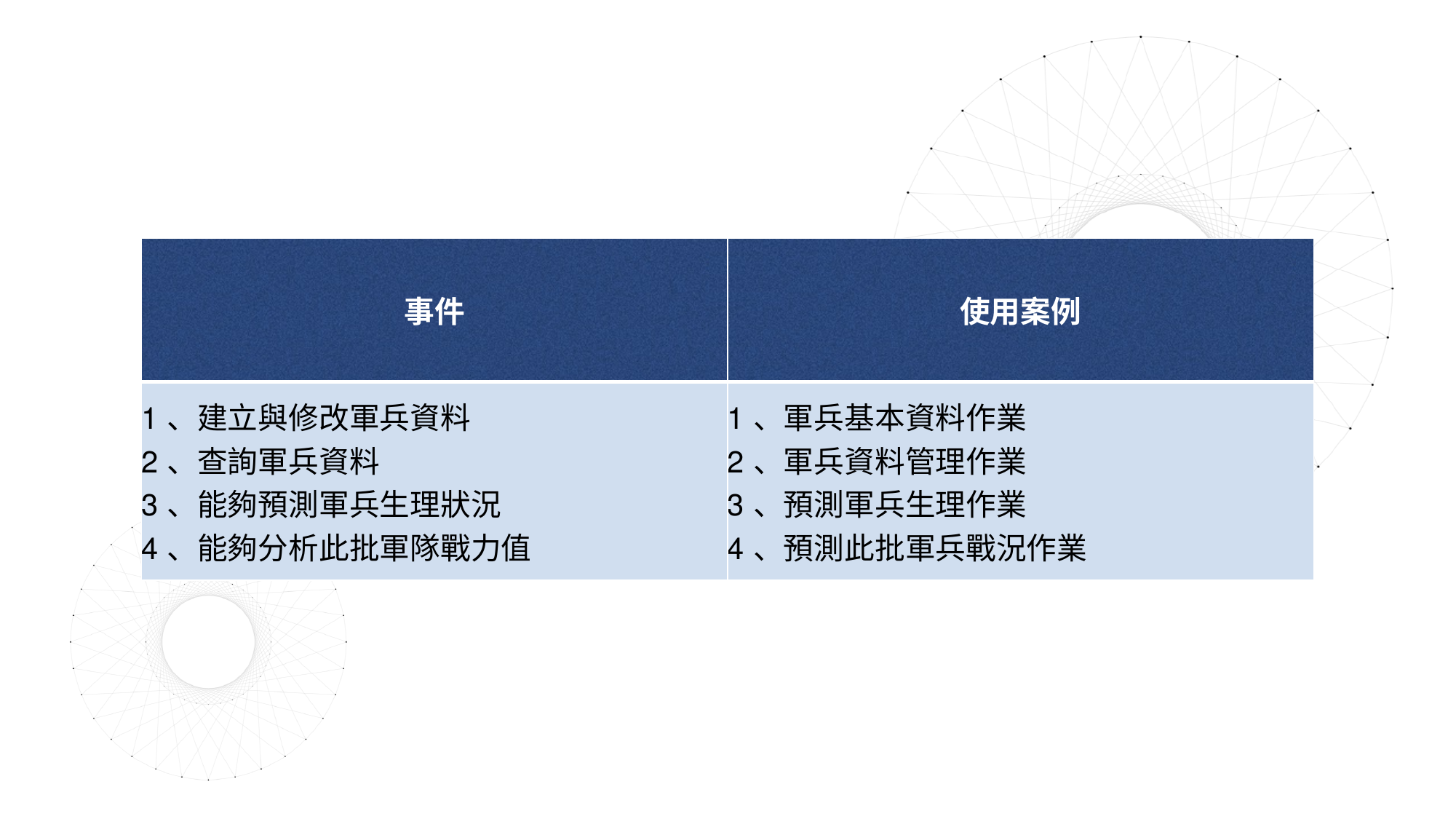

| 事件 | 使用案例 |
| --- | --- |
| 1、建立與修改軍兵資料 2、查詢軍兵資料 3、能夠預測軍兵生理狀況 4、能夠分析此批軍隊戰力值 | 1、軍兵基本資料作業 2、軍兵資料管理作業 3、預測軍兵生理作業 4、預測此批軍兵戰況作業 |